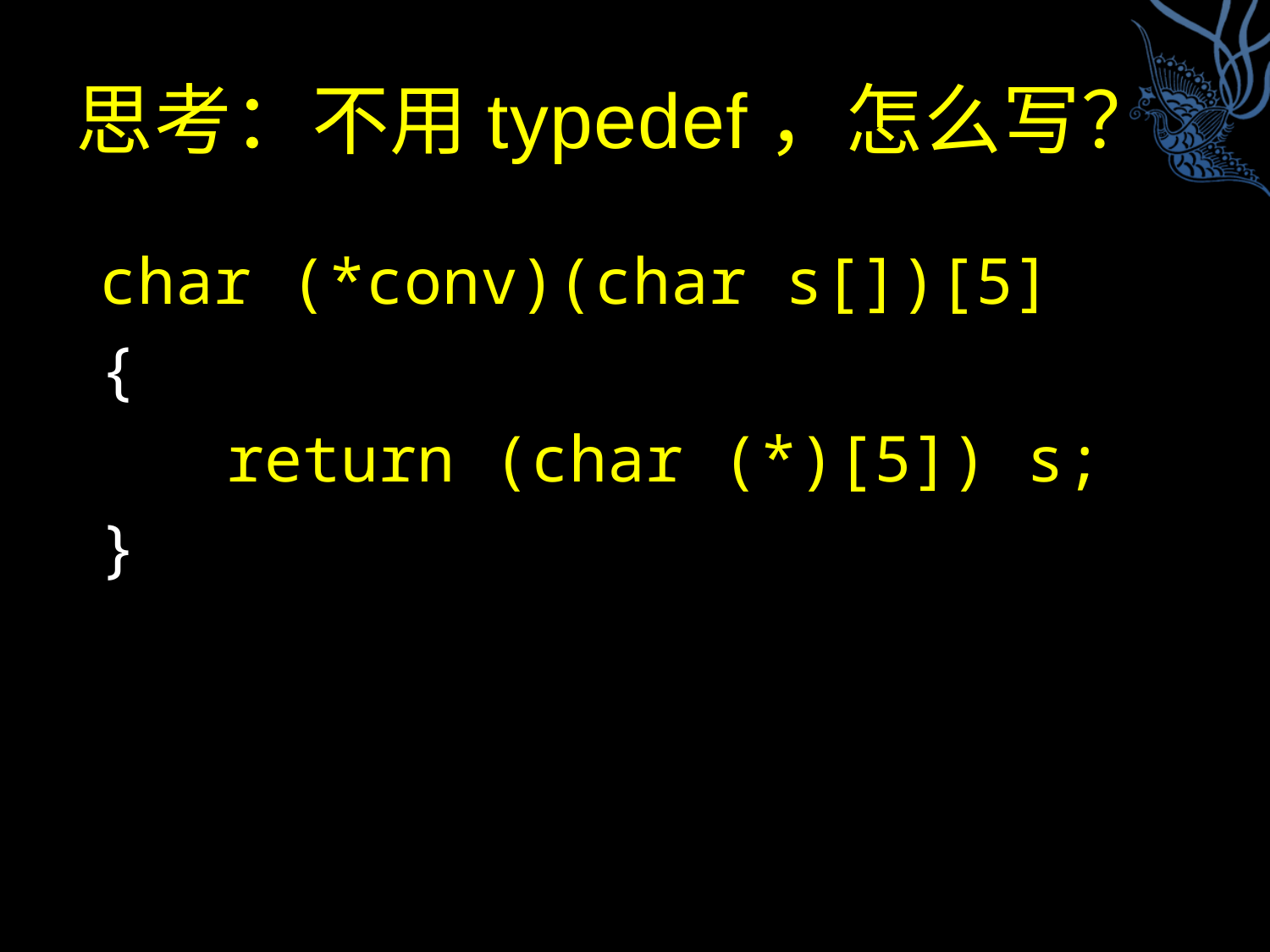

# 思考：不用typedef，怎么写？
char (*conv)(char s[])[5]
{
	return (char (*)[5]) s;
}